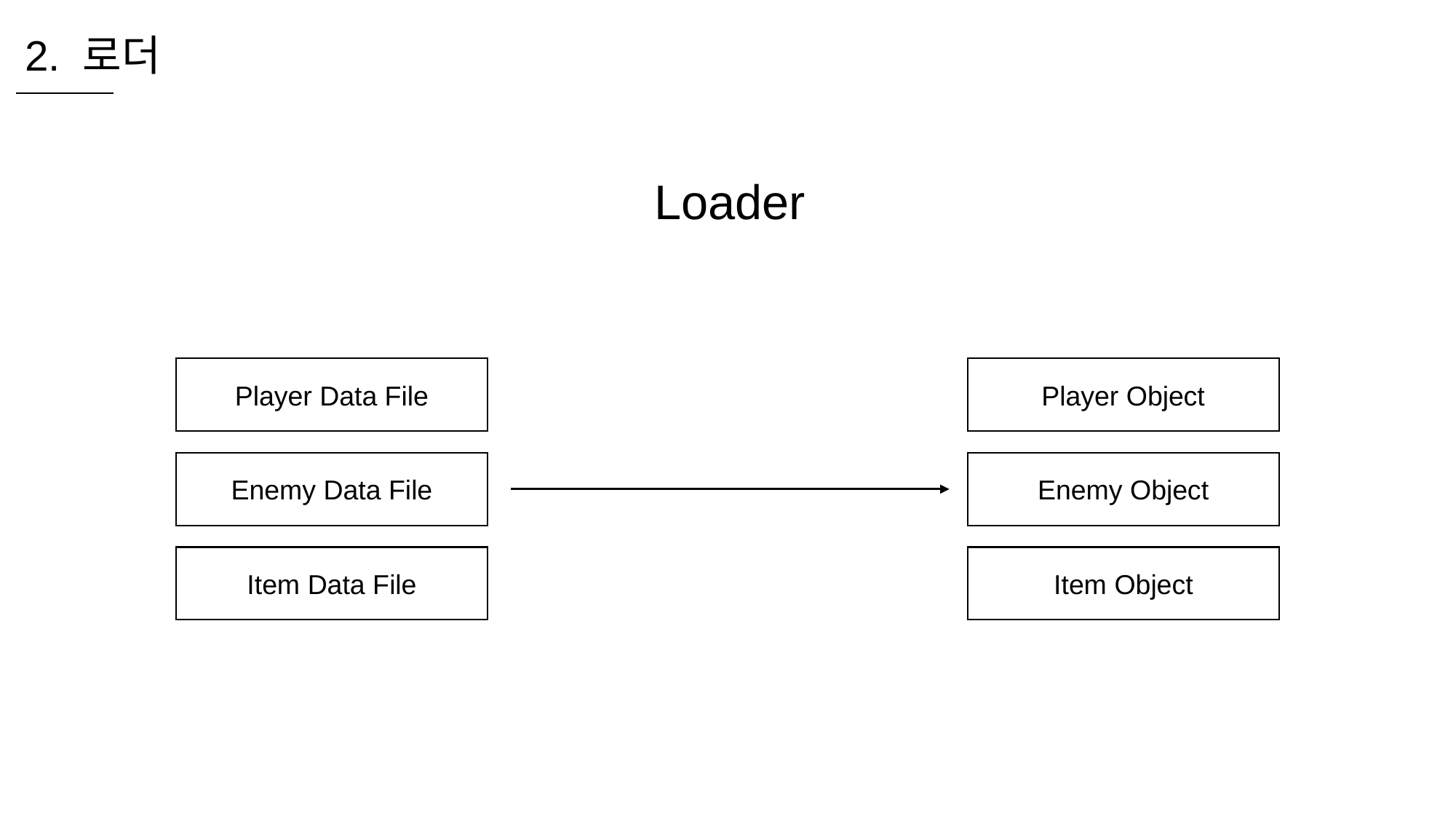

2. 로더
Loader
Player Data File
Enemy Data File
Item Data File
Player Object
Enemy Object
Item Object